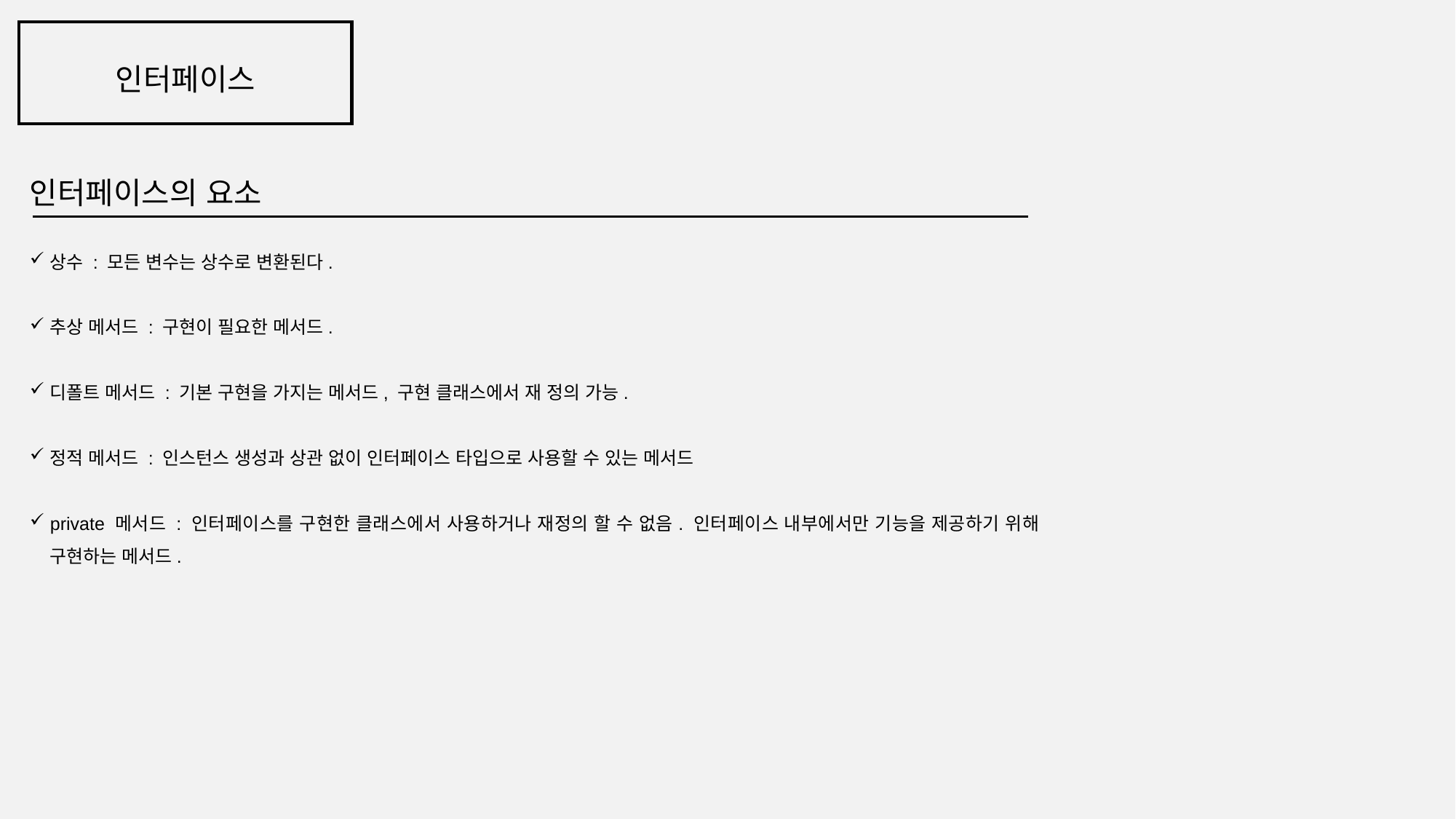

인터페이스
인터페이스의 요소
상수 : 모든 변수는 상수로 변환된다.

추상 메서드 : 구현이 필요한 메서드.

디폴트 메서드 : 기본 구현을 가지는 메서드, 구현 클래스에서 재 정의 가능.

정적 메서드 : 인스턴스 생성과 상관 없이 인터페이스 타입으로 사용할 수 있는 메서드

private 메서드 : 인터페이스를 구현한 클래스에서 사용하거나 재정의 할 수 없음. 인터페이스 내부에서만 기능을 제공하기 위해 구현하는 메서드.